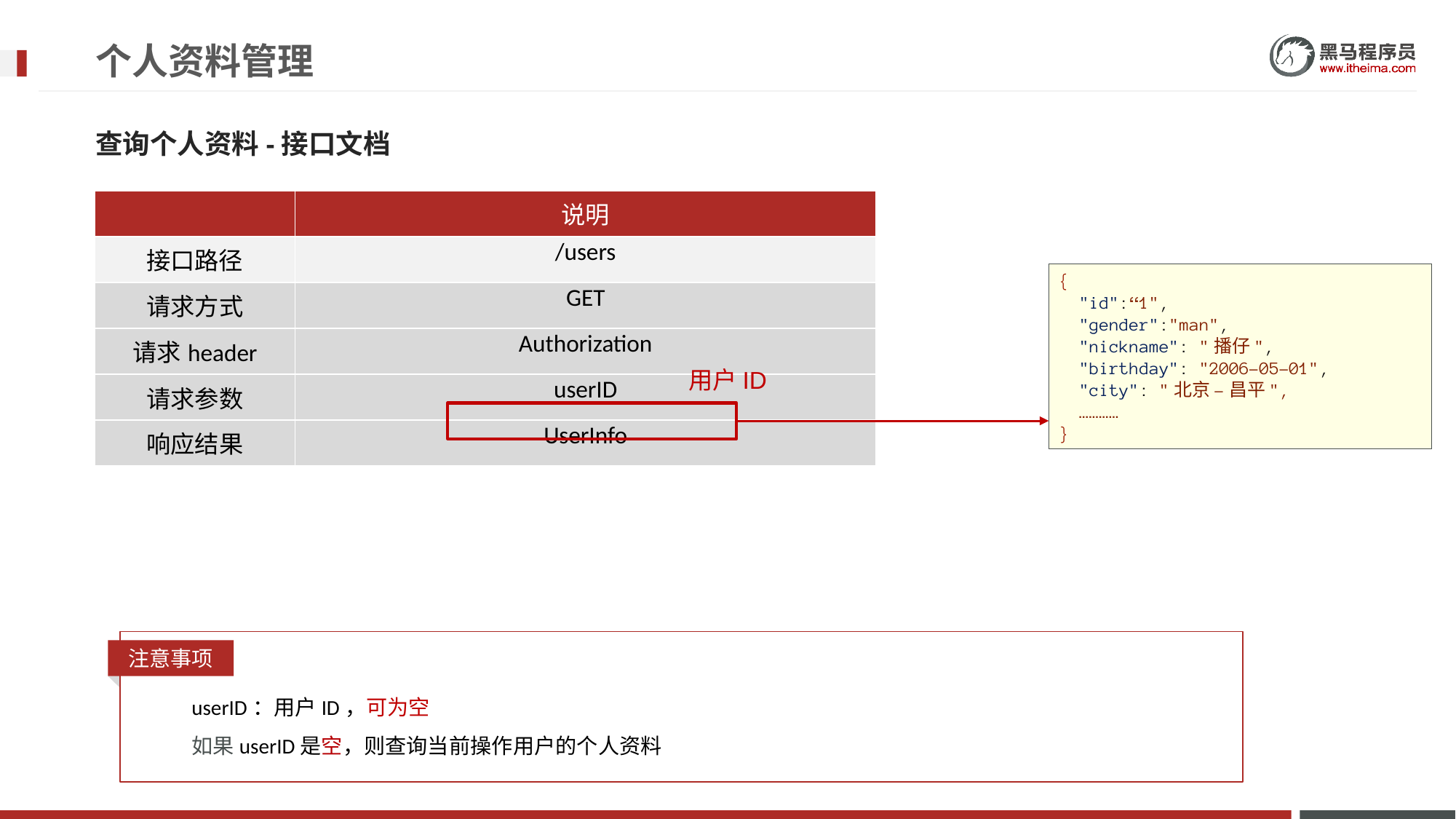

# 个人资料管理
查询个人资料-接口文档
|  | 说明 |
| --- | --- |
| 接口路径 | /users |
| 请求方式 | GET |
| 请求header | Authorization |
| 请求参数 | userID |
| 响应结果 | UserInfo |
{
  "id":“1",
  "gender":"man",
  "nickname": "播仔",
  "birthday": "2006-05-01",
  "city": "北京-昌平",
  …………
}
用户ID

注意事项

userID：用户ID，可为空
如果userID是空，则查询当前操作用户的个人资料